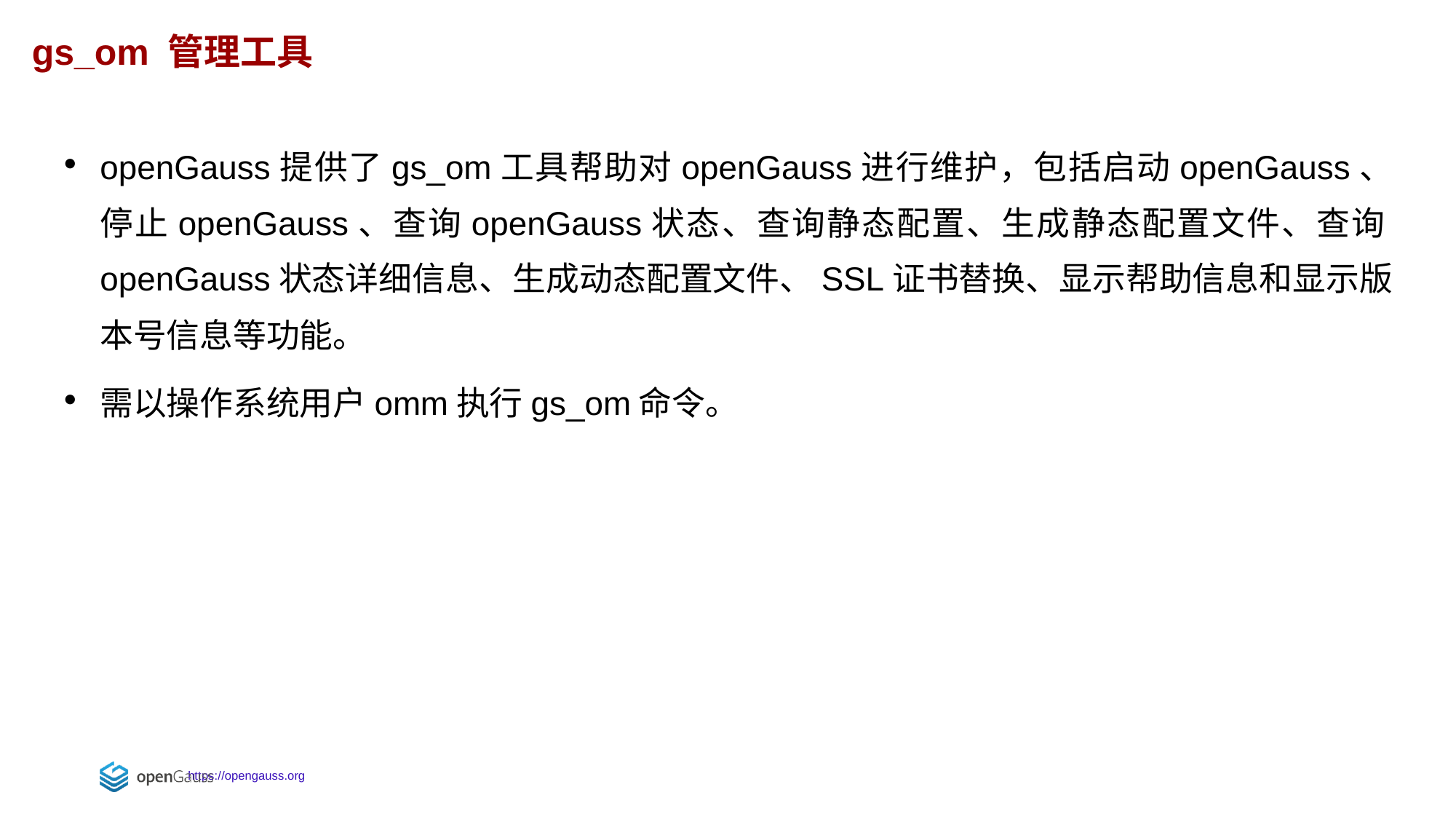

gs_om 管理工具
openGauss提供了gs_om工具帮助对openGauss进行维护，包括启动openGauss、停止openGauss、查询openGauss状态、查询静态配置、生成静态配置文件、查询openGauss状态详细信息、生成动态配置文件、SSL证书替换、显示帮助信息和显示版本号信息等功能。
需以操作系统用户omm执行gs_om命令。